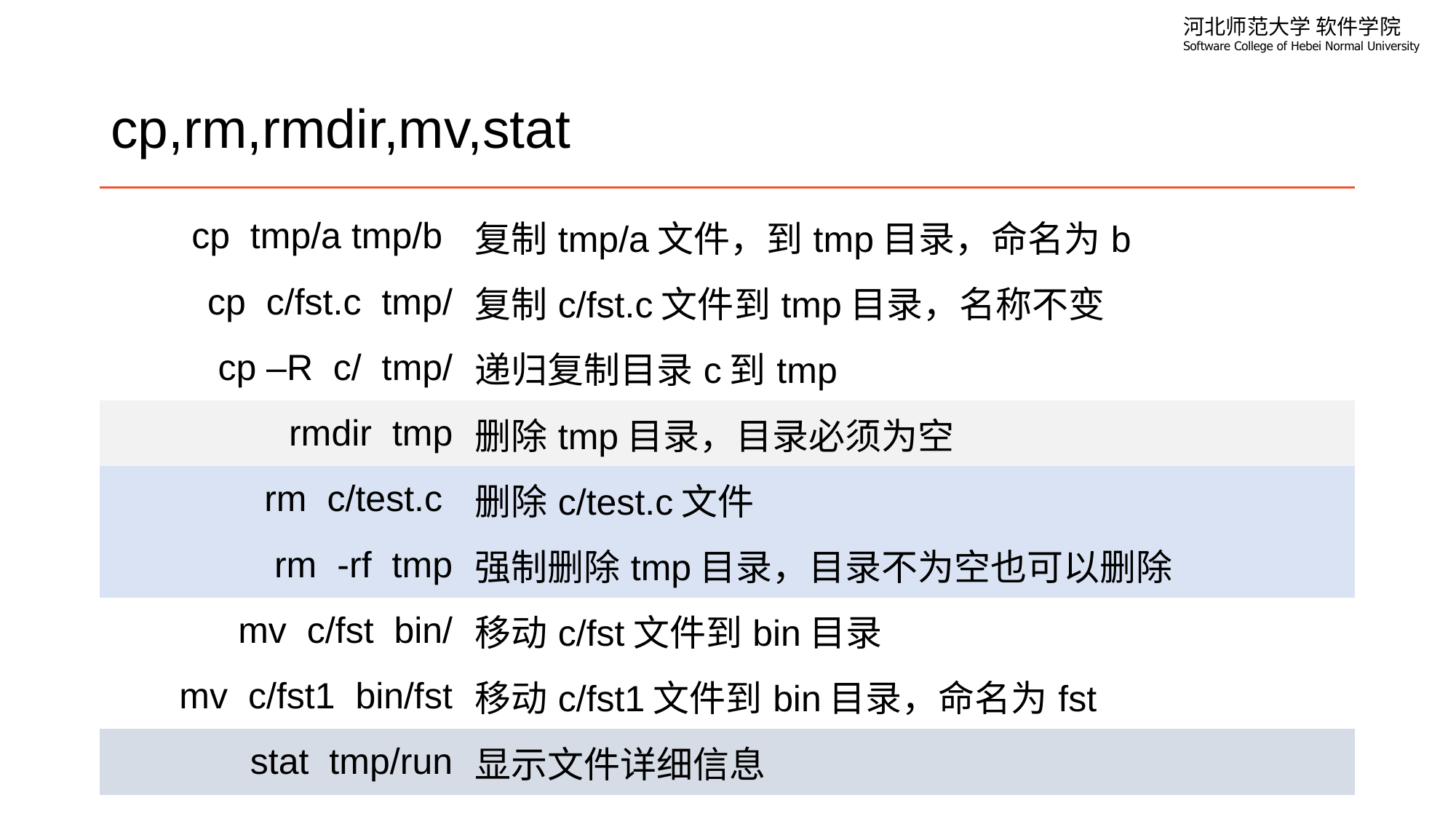

# cp,rm,rmdir,mv,stat
| cp tmp/a tmp/b | 复制tmp/a文件，到tmp目录，命名为b |
| --- | --- |
| cp c/fst.c tmp/ | 复制c/fst.c文件到tmp目录，名称不变 |
| cp –R c/ tmp/ | 递归复制目录c到tmp |
| rmdir tmp | 删除tmp目录，目录必须为空 |
| rm c/test.c | 删除c/test.c文件 |
| rm -rf tmp | 强制删除tmp目录，目录不为空也可以删除 |
| mv c/fst bin/ | 移动c/fst文件到bin目录 |
| mv c/fst1 bin/fst | 移动c/fst1文件到bin目录，命名为fst |
| stat tmp/run | 显示文件详细信息 |